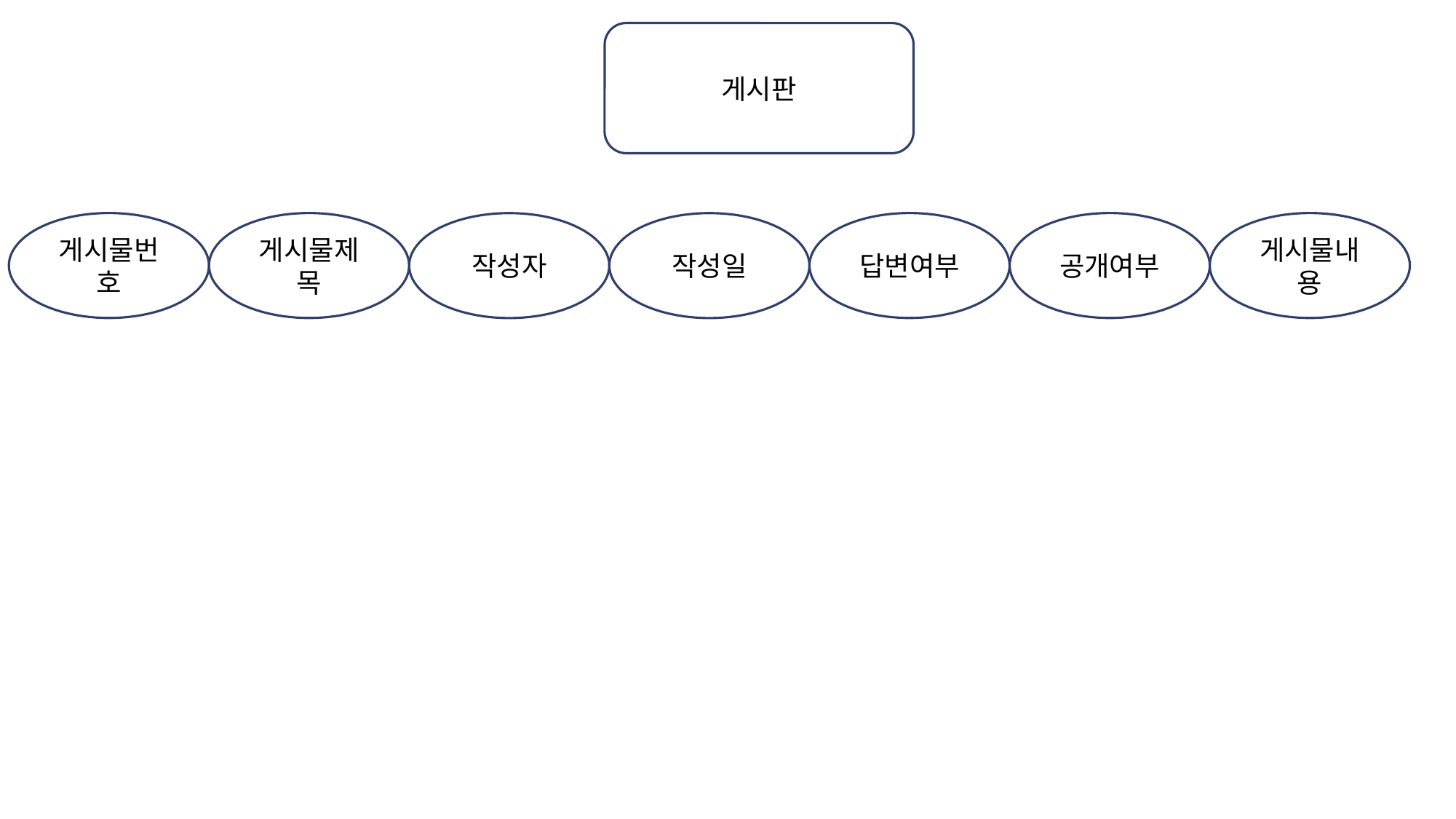

게시판
게시물번호
게시물제목
답변여부
공개여부
게시물내용
작성자
작성일